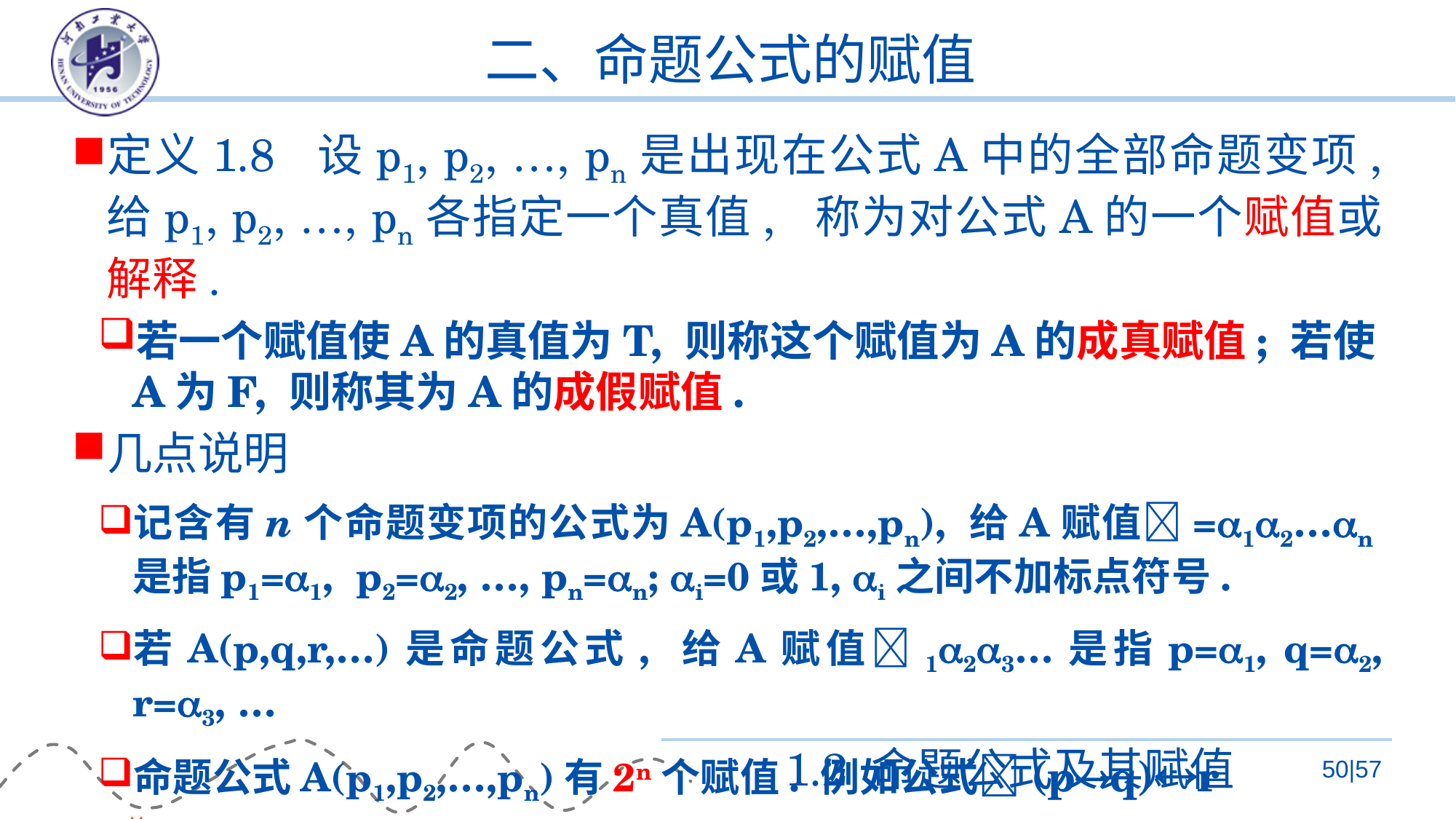

# 二、命题公式的赋值
定义1.8  设p1, p2, …, pn是出现在公式A中的全部命题变项, 给p1, p2, …, pn各指定一个真值,  称为对公式A的一个赋值或解释.
若一个赋值使A的真值为T, 则称这个赋值为A的成真赋值; 若使A为F, 则称其为A的成假赋值.
几点说明
记含有n个命题变项的公式为A(p1,p2,…,pn), 给A赋值α=α1α2…αn是指p1=α1,  p2=α2, …, pn=αn; αi=0或1, αi之间不加标点符号.
若A(p,q,r,…)是命题公式, 给A赋值α1α2α3…是指p=α1, q=α2, r=α3, …
命题公式A(p1,p2,…,pn)有2n个赋值. 例如公式¬(p→q)↔r
成真赋值为000, 010, 101, 110；成假赋值为001, 011, 100, 111.
1.2 命题公式及其赋值
50|57